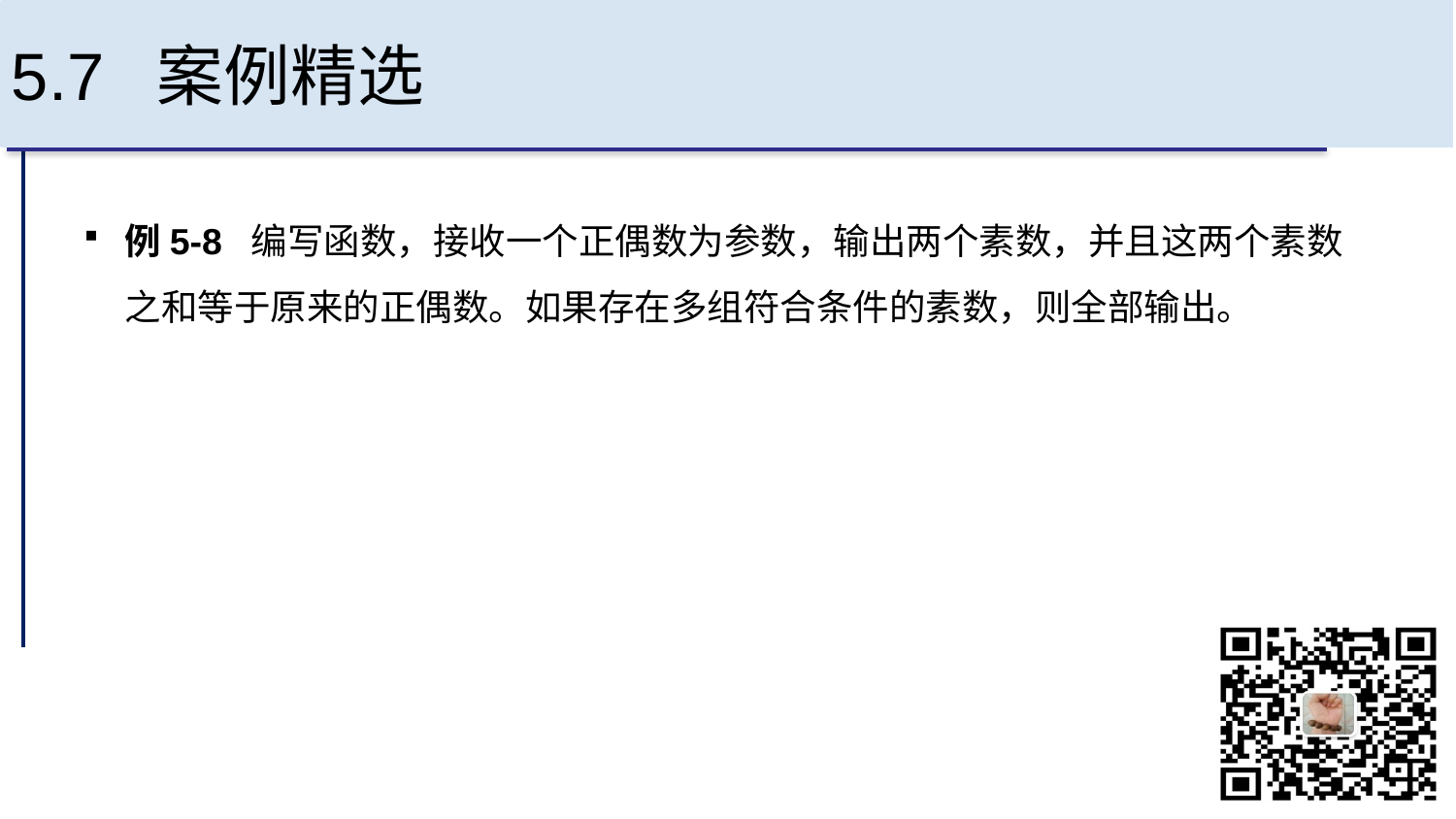

# 5.7  案例精选
例5-8  编写函数，接收一个正偶数为参数，输出两个素数，并且这两个素数之和等于原来的正偶数。如果存在多组符合条件的素数，则全部输出。